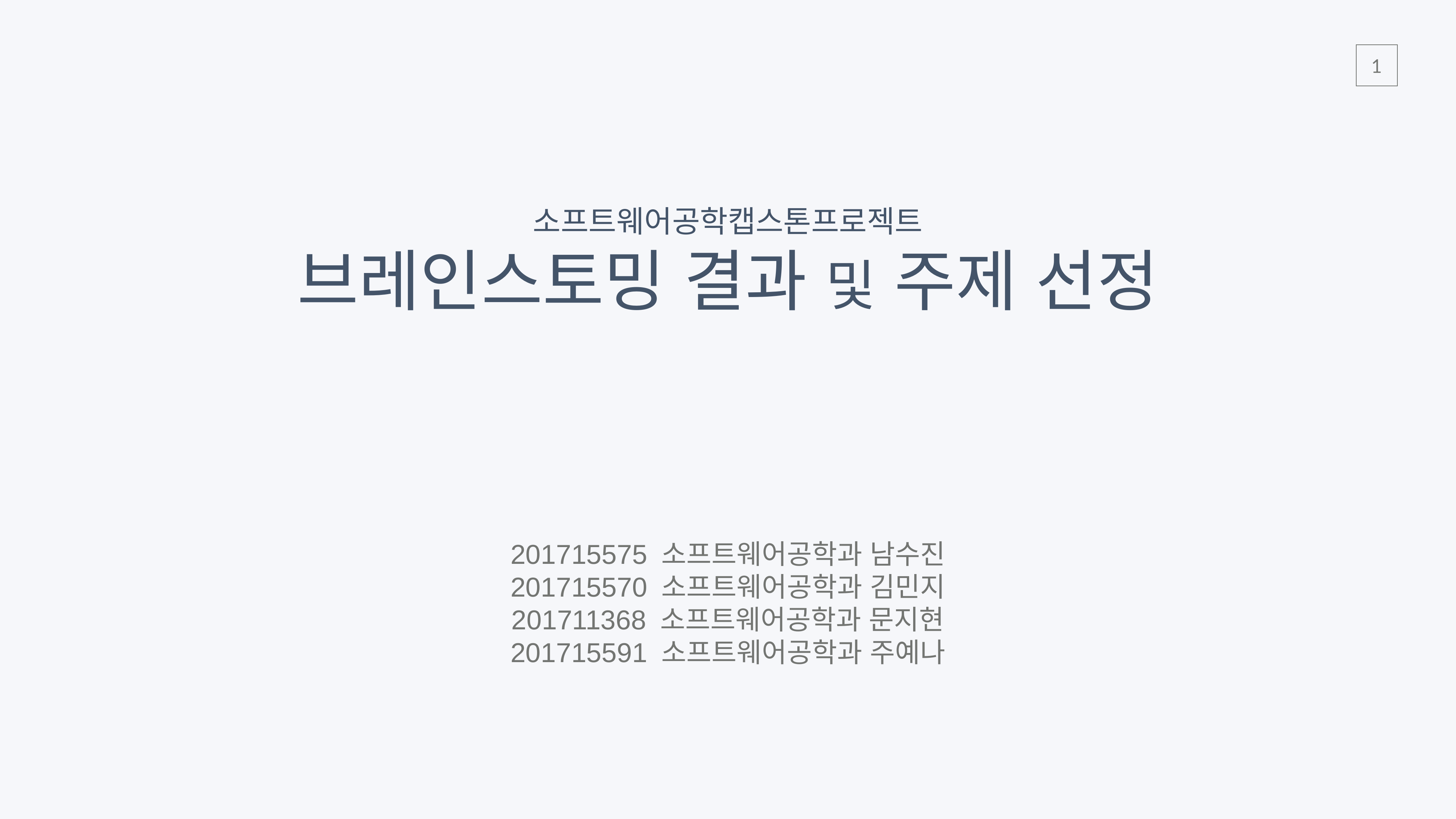

소프트웨어공학캡스톤프로젝트
브레인스토밍 결과 및 주제 선정
201715575 소프트웨어공학과 남수진
201715570 소프트웨어공학과 김민지
201711368 소프트웨어공학과 문지현
201715591 소프트웨어공학과 주예나